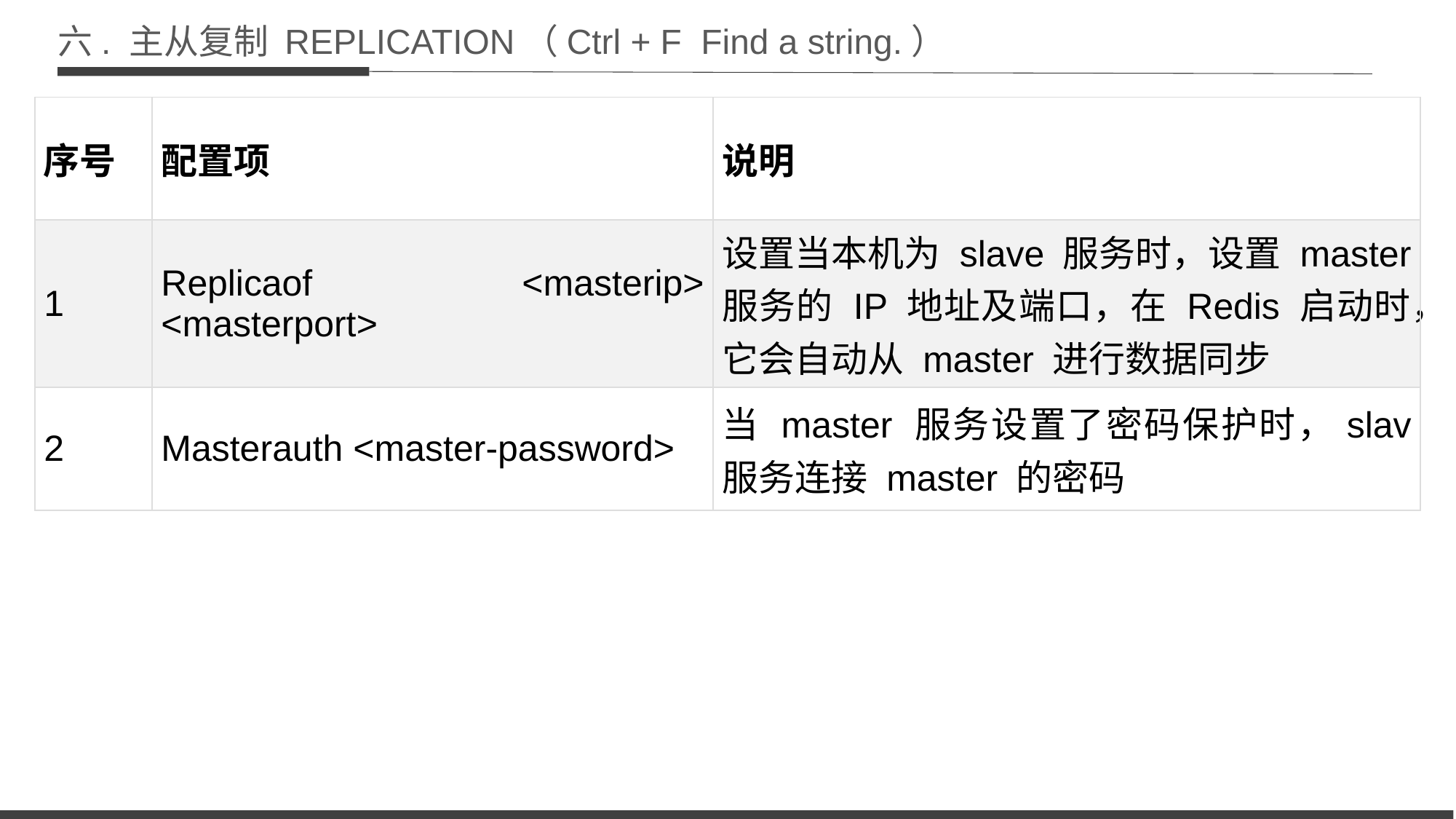

六. 主从复制 REPLICATION（Ctrl + F  Find a string.）

| 序号 | 配置项 | 说明 |
| --- | --- | --- |
| 1 | Replicaof <masterip> <masterport> | 设置当本机为 slave 服务时，设置 master 服务的 IP 地址及端口，在 Redis 启动时，它会自动从 master 进行数据同步 |
| 2 | Masterauth <master-password> | 当 master 服务设置了密码保护时，slav 服务连接 master 的密码 |